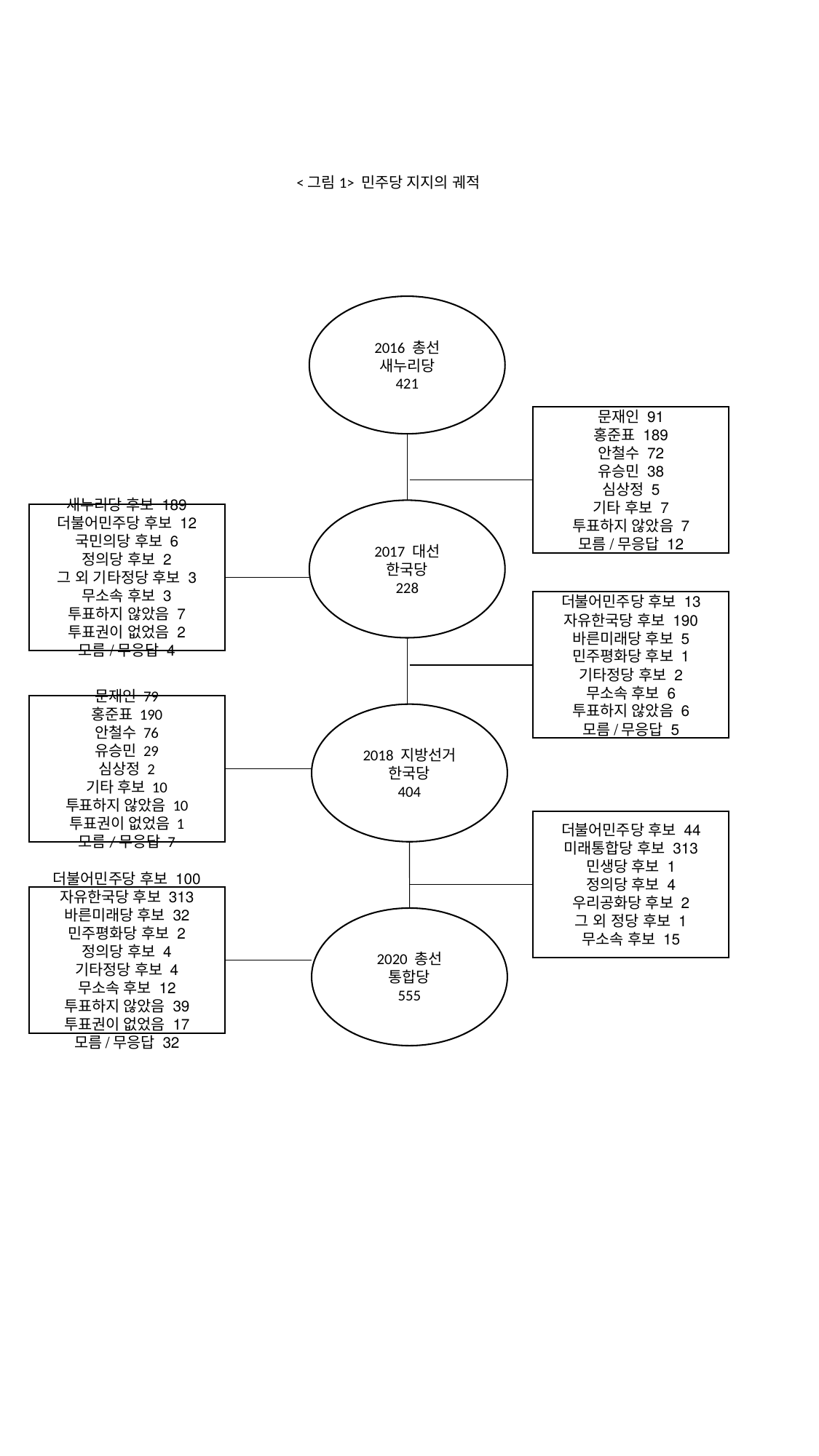

<그림1> 민주당 지지의 궤적

2016 총선
새누리당
421

문재인 91
홍준표 189
안철수 72
유승민 38
심상정 5
기타 후보 7
투표하지 않았음 7
모름/무응답 12

2017 대선
한국당
228

새누리당 후보 189
더불어민주당 후보 12
국민의당 후보 6
정의당 후보 2
그 외 기타정당 후보 3
무소속 후보 3
투표하지 않았음 7
투표권이 없었음 2
모름/무응답 4

더불어민주당 후보 13
자유한국당 후보 190
바른미래당 후보 5
민주평화당 후보 1
기타정당 후보 2
무소속 후보 6
투표하지 않았음 6
모름/무응답 5

문재인 79
홍준표 190
안철수 76
유승민 29
심상정 2
기타 후보 10
투표하지 않았음 10
투표권이 없었음 1
모름/무응답 7

2018 지방선거
한국당
404

더불어민주당 후보 44
미래통합당 후보 313
민생당 후보 1
정의당 후보 4
우리공화당 후보 2
그 외 정당 후보 1
무소속 후보 15

더불어민주당 후보 100
자유한국당 후보 313
바른미래당 후보 32
민주평화당 후보 2
정의당 후보 4
기타정당 후보 4
무소속 후보 12
투표하지 않았음 39
투표권이 없었음 17
모름/무응답 32

2020 총선
통합당
555